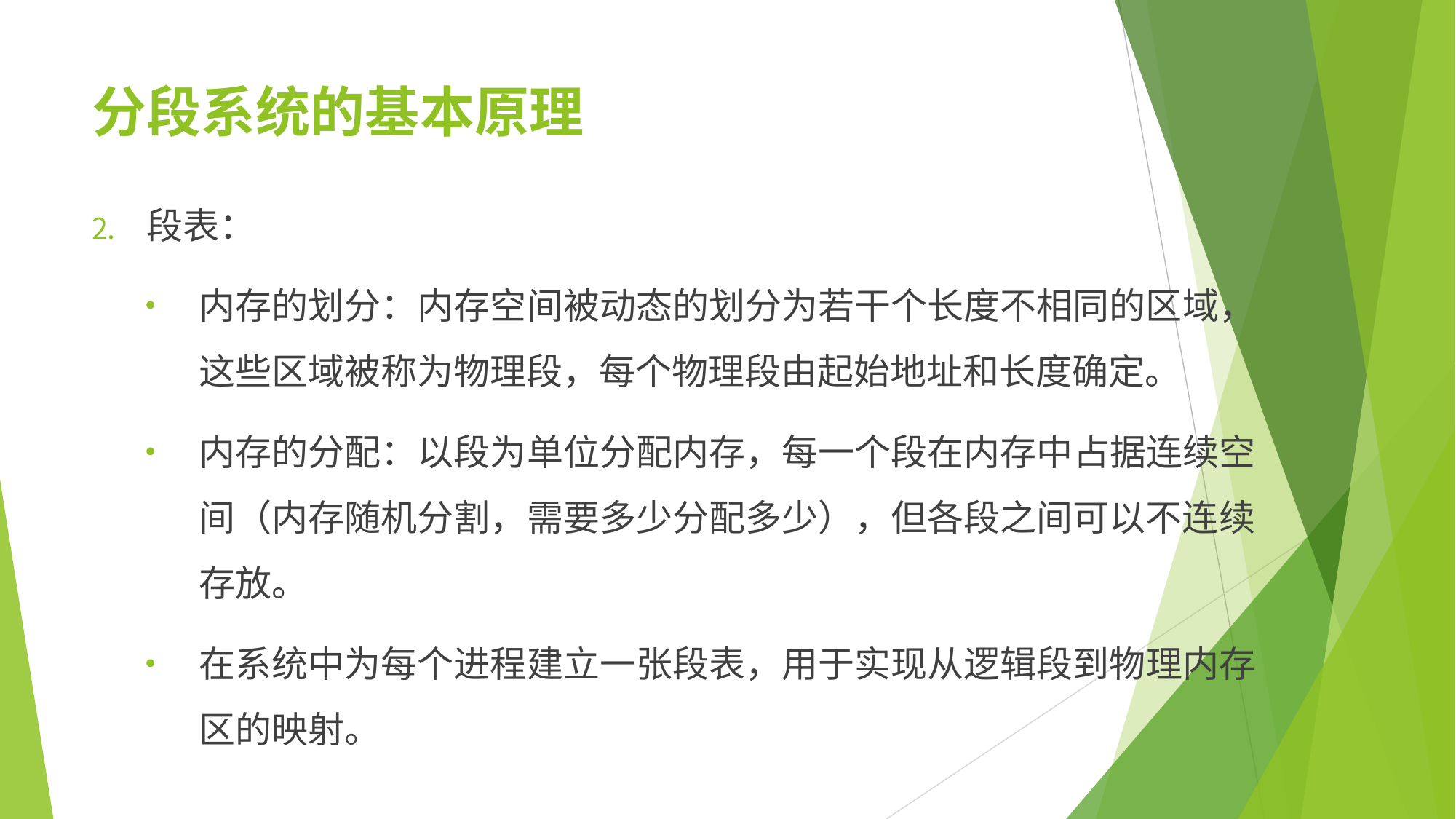

# 分段系统的基本原理
段表：
内存的划分：内存空间被动态的划分为若干个长度不相同的区域， 这些区域被称为物理段，每个物理段由起始地址和长度确定。
内存的分配：以段为单位分配内存，每一个段在内存中占据连续空 间（内存随机分割，需要多少分配多少），但各段之间可以不连续 存放。
在系统中为每个进程建立一张段表，用于实现从逻辑段到物理内存 区的映射。